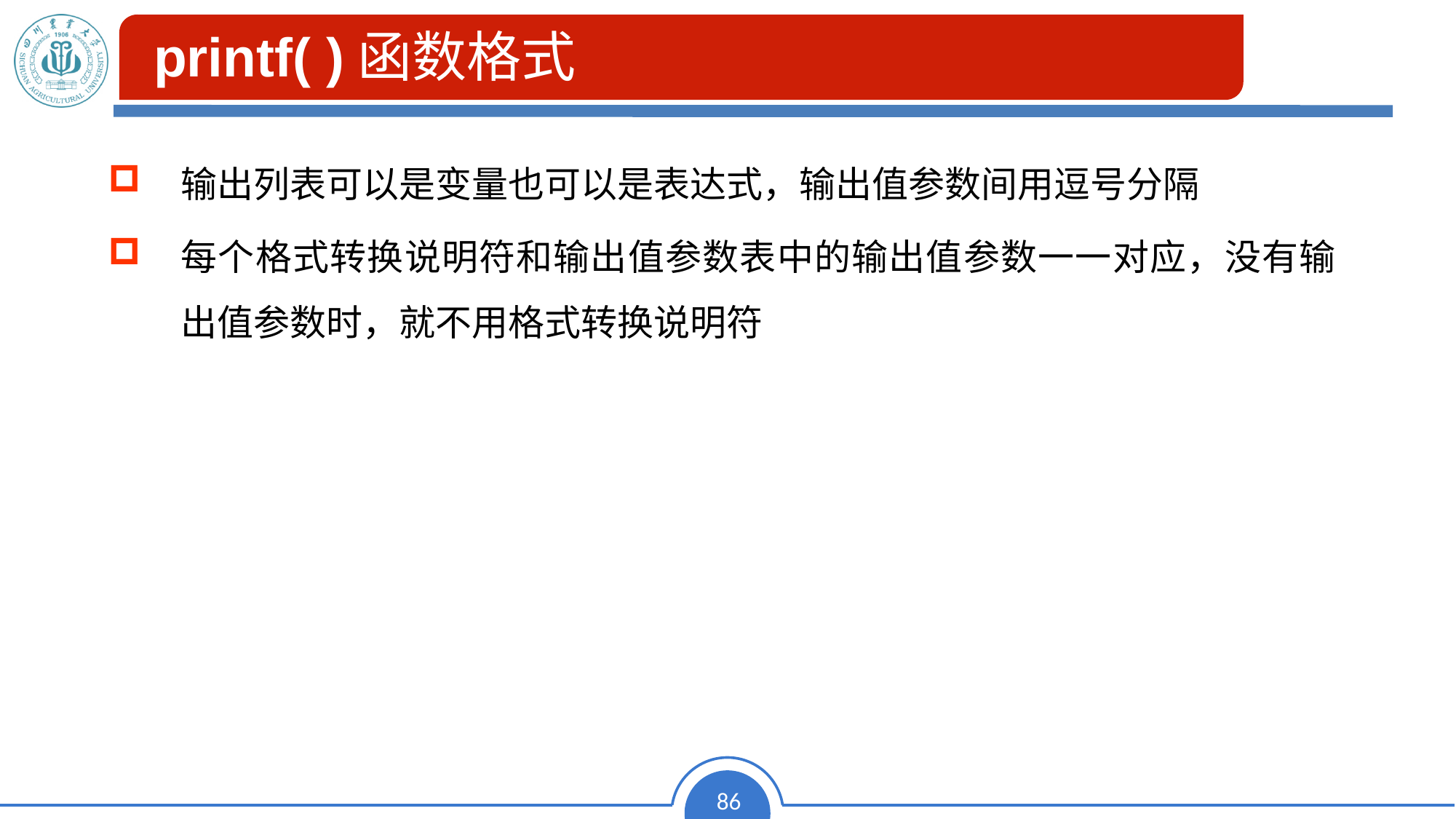

printf( )函数格式
输出列表可以是变量也可以是表达式，输出值参数间用逗号分隔
每个格式转换说明符和输出值参数表中的输出值参数一一对应，没有输出值参数时，就不用格式转换说明符